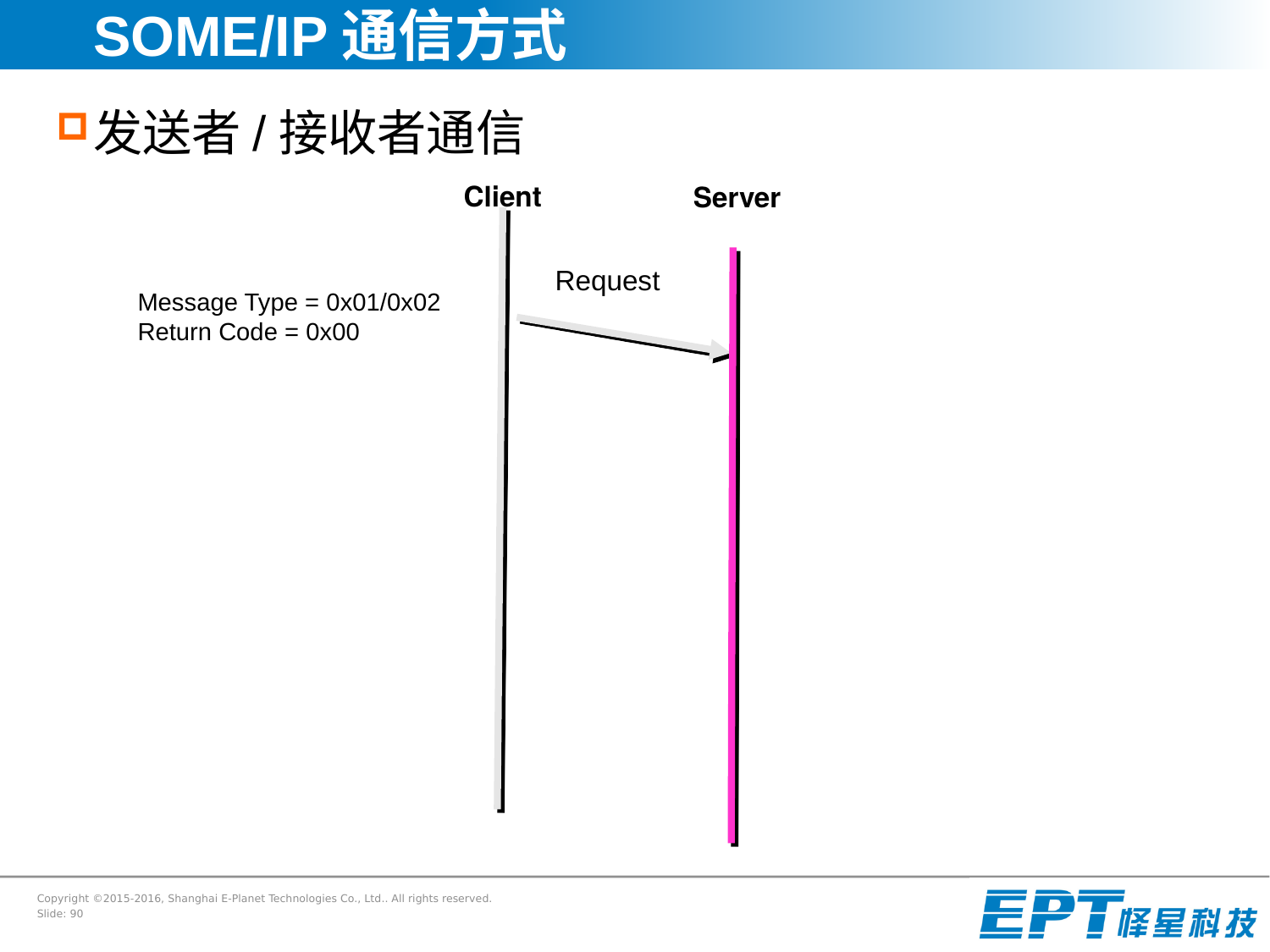

# SOME/IP通信方式
发送者/接收者通信
Client
Server

Request
Message Type = 0x01/0x02
Return Code = 0x00